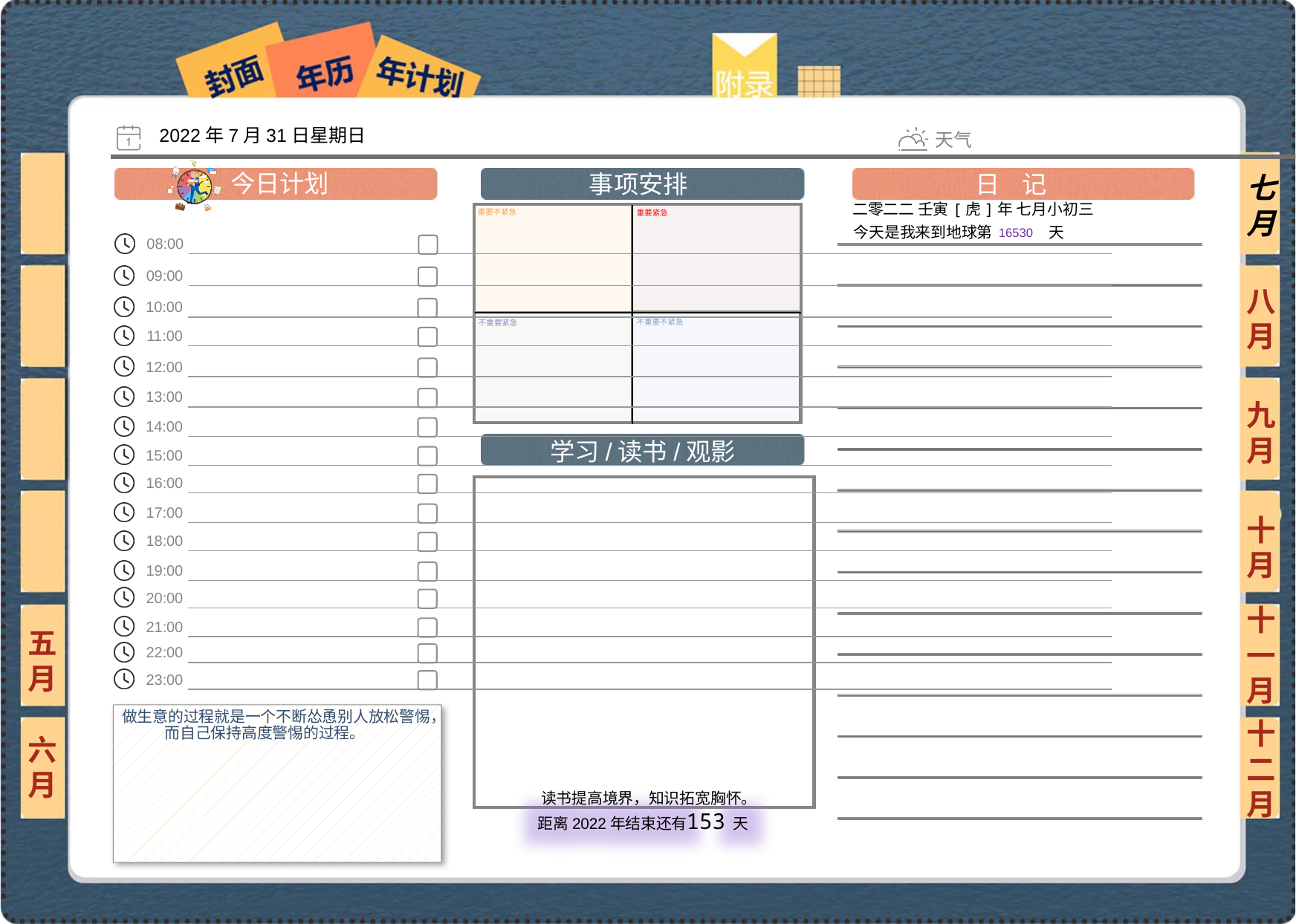

2022年7月31日星期日
七月
二零二二 壬寅[虎]年 七月小初三
16530
八月
九月
十月
十一月
五月
做生意的过程就是一个不断怂恿别人放松警惕，而自己保持高度警惕的过程。

六月
十二月
153
 读书提高境界，知识拓宽胸怀。